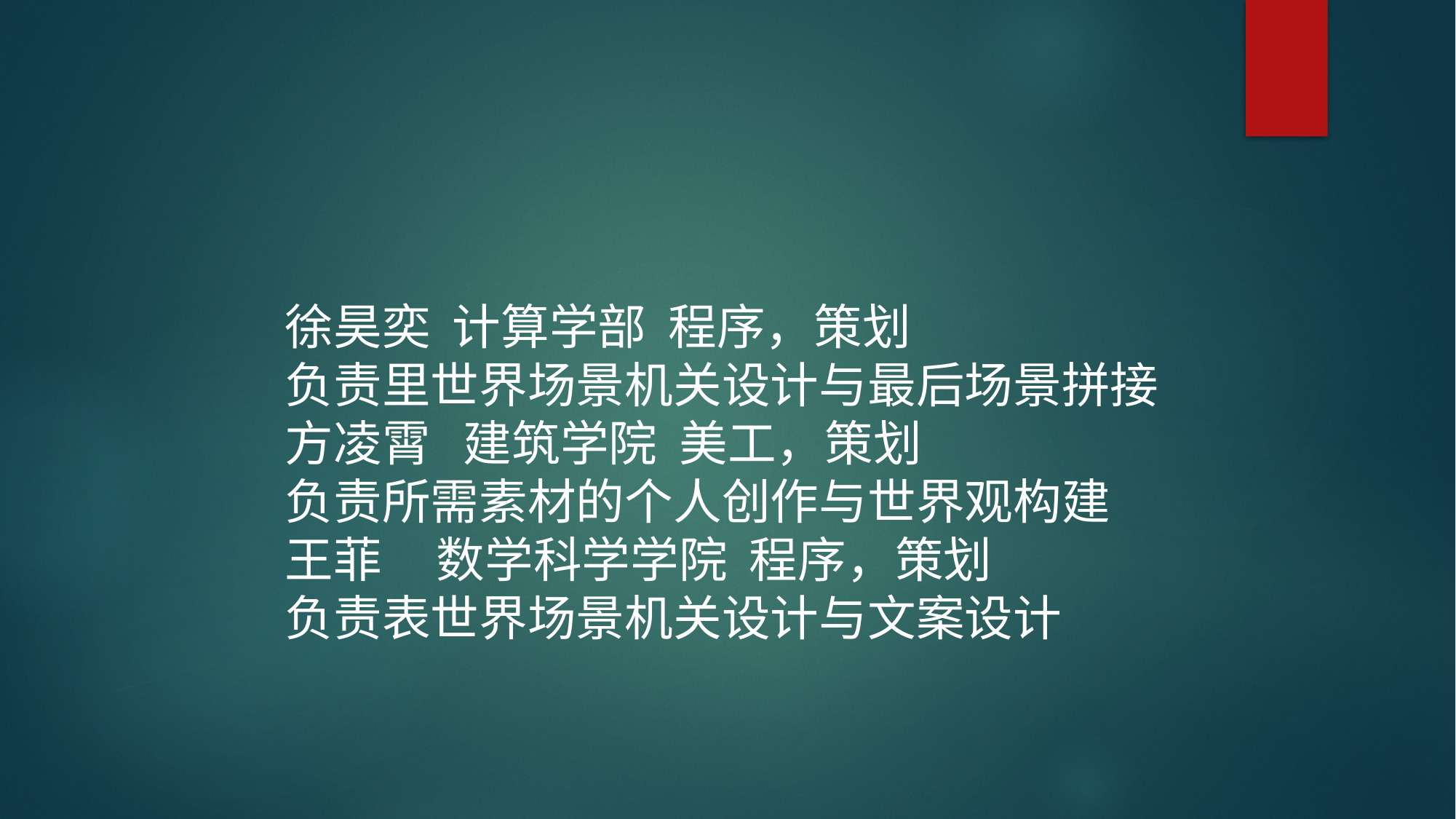

徐昊奕  计算学部  程序，策划
负责里世界场景机关设计与最后场景拼接
方凌霄   建筑学院  美工，策划
负责所需素材的个人创作与世界观构建
王菲     数学科学学院  程序，策划
负责表世界场景机关设计与文案设计